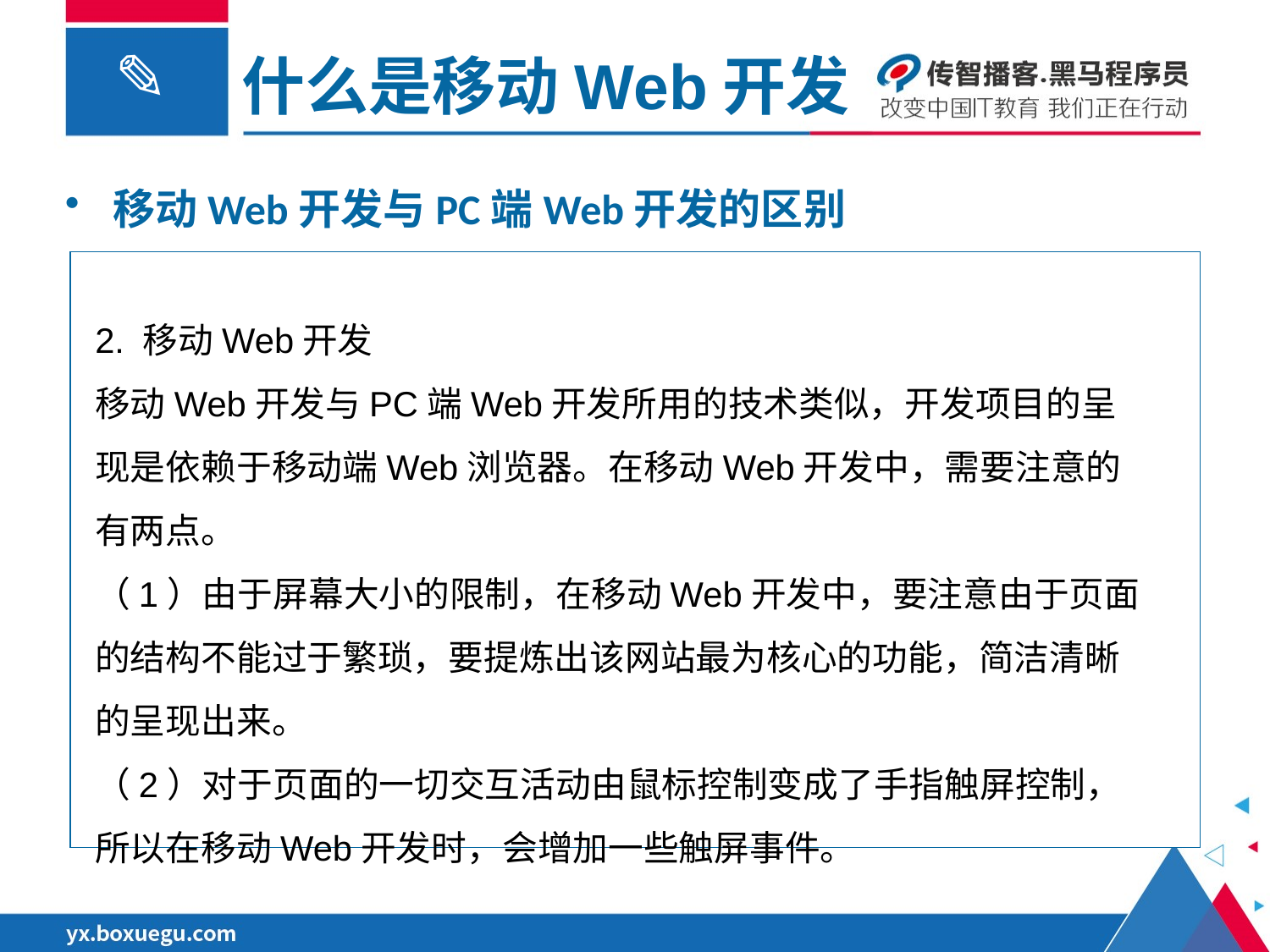

什么是移动Web开发
移动Web开发与PC端Web开发的区别

移动Web开发
移动Web开发与PC端Web开发所用的技术类似，开发项目的呈现是依赖于移动端Web浏览器。在移动Web开发中，需要注意的有两点。
（1）由于屏幕大小的限制，在移动Web开发中，要注意由于页面的结构不能过于繁琐，要提炼出该网站最为核心的功能，简洁清晰的呈现出来。
（2）对于页面的一切交互活动由鼠标控制变成了手指触屏控制，所以在移动Web开发时，会增加一些触屏事件。